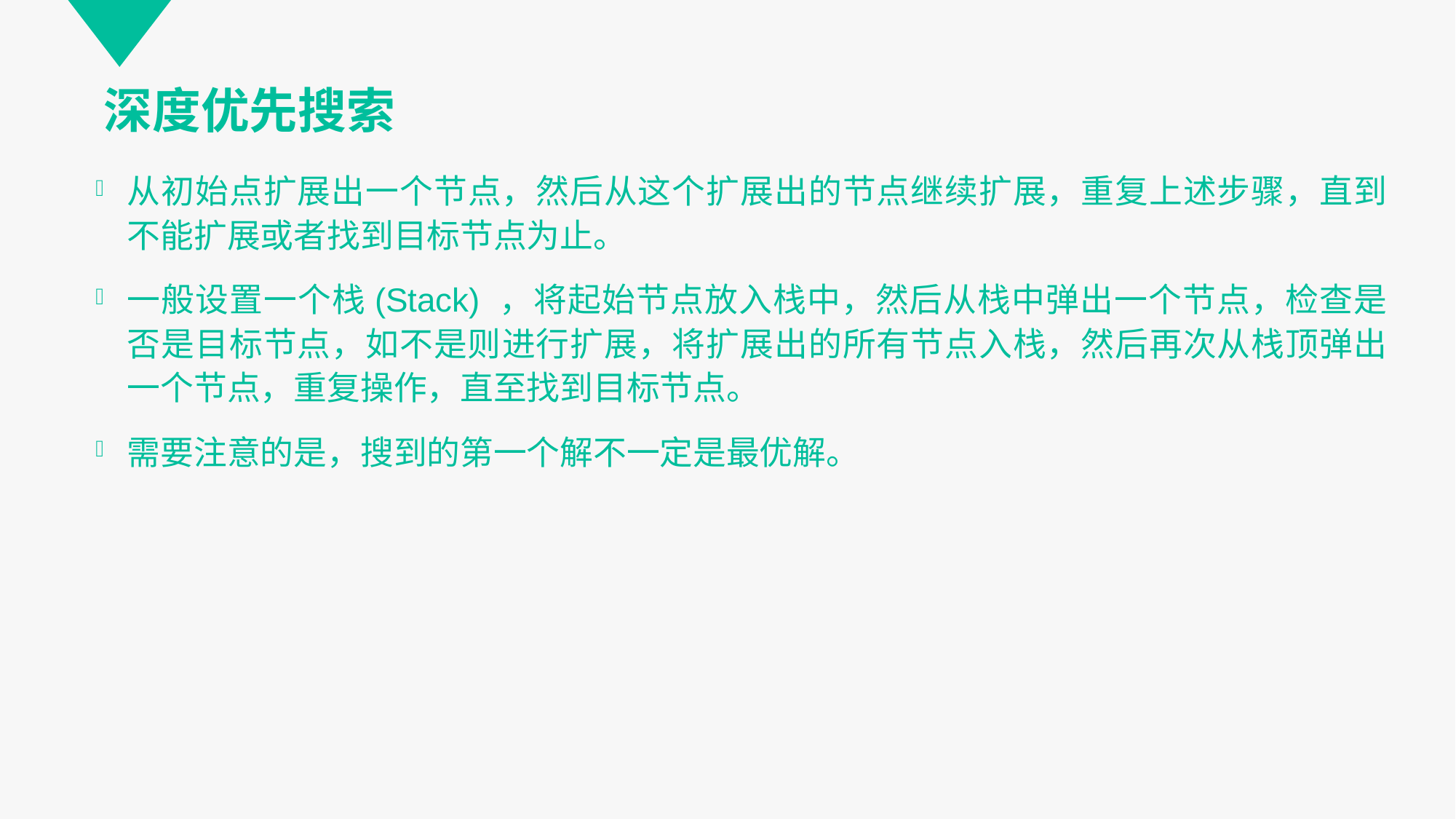

# 深度优先搜索
从初始点扩展出一个节点，然后从这个扩展出的节点继续扩展，重复上述步骤，直到不能扩展或者找到目标节点为止。
一般设置一个栈(Stack) ，将起始节点放入栈中，然后从栈中弹出一个节点，检查是否是目标节点，如不是则进行扩展，将扩展出的所有节点入栈，然后再次从栈顶弹出一个节点，重复操作，直至找到目标节点。
需要注意的是，搜到的第一个解不一定是最优解。